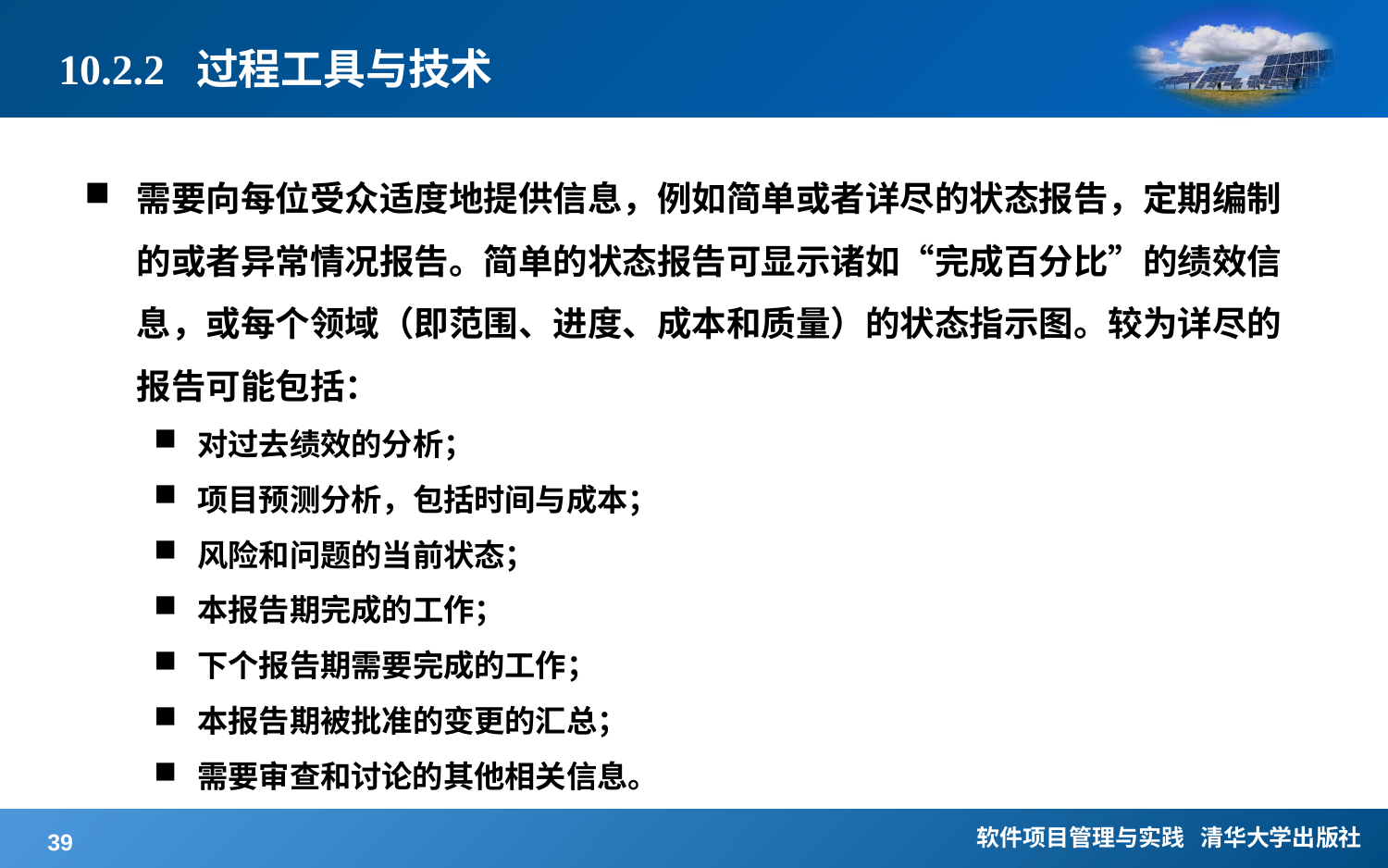

# 10.2.2  过程工具与技术
需要向每位受众适度地提供信息，例如简单或者详尽的状态报告，定期编制的或者异常情况报告。简单的状态报告可显示诸如“完成百分比”的绩效信息，或每个领域（即范围、进度、成本和质量）的状态指示图。较为详尽的报告可能包括：
对过去绩效的分析；
项目预测分析，包括时间与成本；
风险和问题的当前状态；
本报告期完成的工作；
下个报告期需要完成的工作；
本报告期被批准的变更的汇总；
需要审查和讨论的其他相关信息。